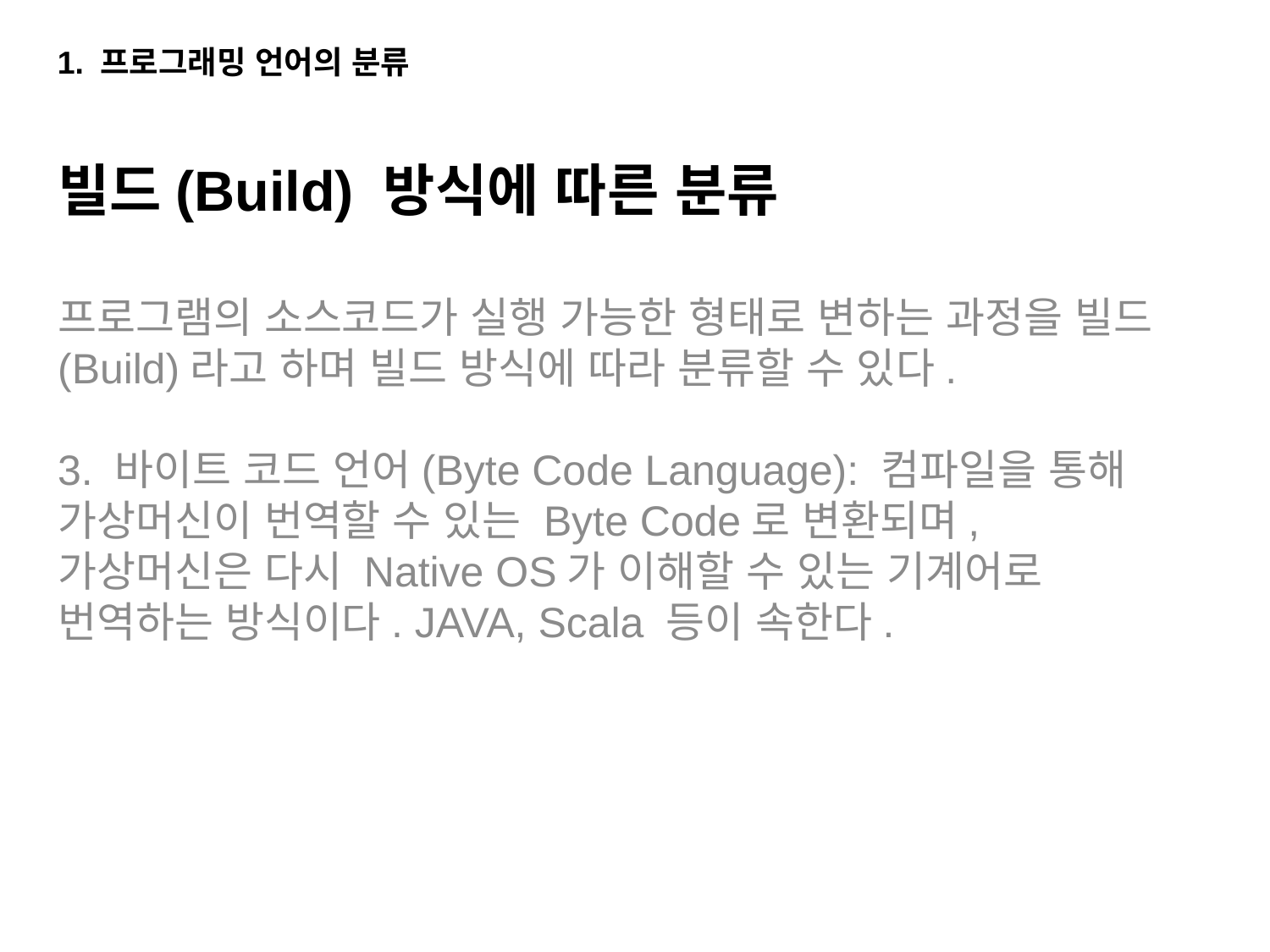

1. 프로그래밍 언어의 분류
빌드(Build) 방식에 따른 분류

프로그램의 소스코드가 실행 가능한 형태로 변하는 과정을 빌드(Build)라고 하며 빌드 방식에 따라 분류할 수 있다.

3. 바이트 코드 언어(Byte Code Language): 컴파일을 통해 가상머신이 번역할 수 있는 Byte Code로 변환되며, 가상머신은 다시 Native OS가 이해할 수 있는 기계어로 번역하는 방식이다. JAVA, Scala 등이 속한다.